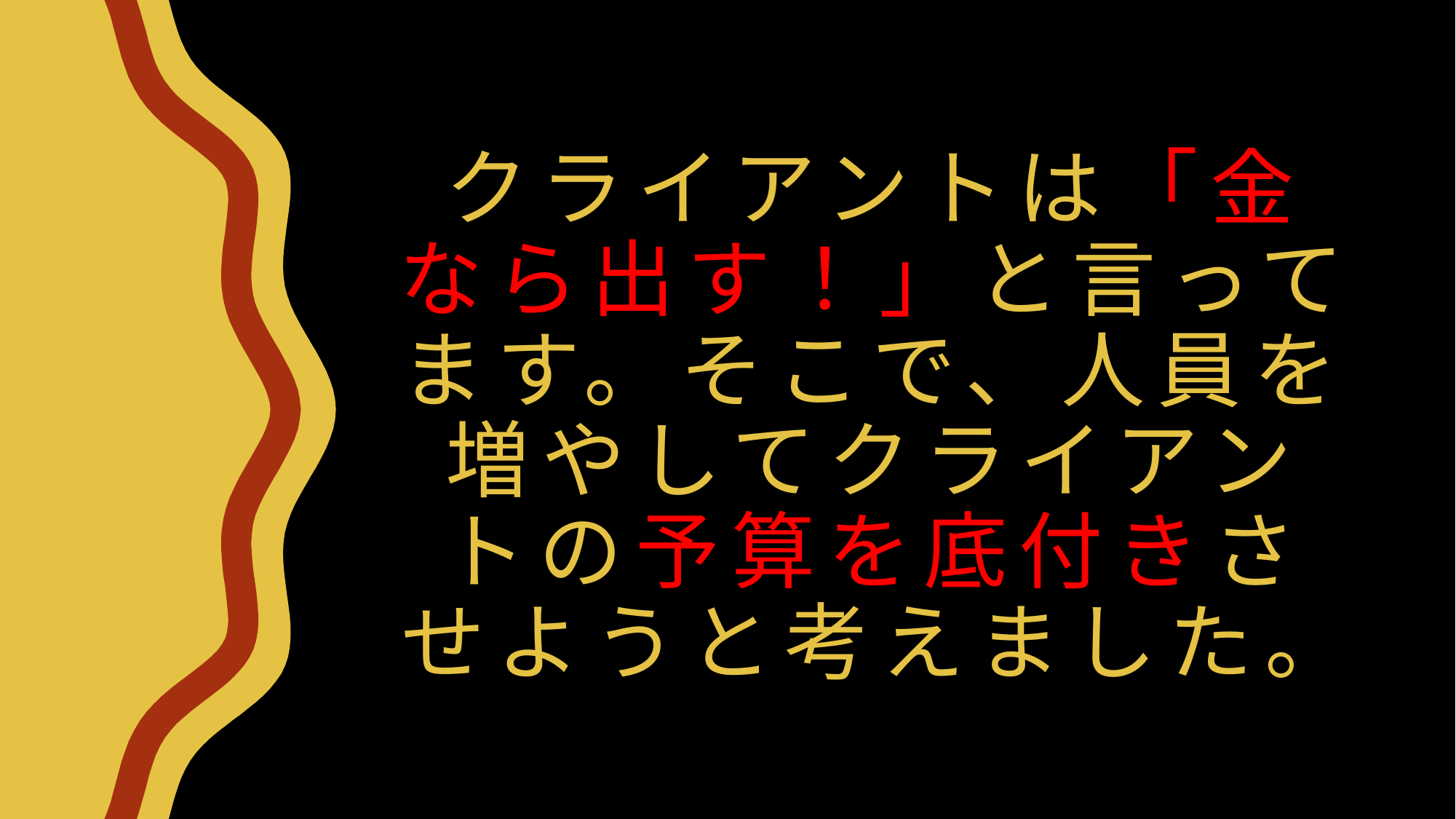

# クライアントは「金なら出す！」と言ってます。そこで、人員を増やしてクライアントの予算を底付きさせようと考えました。